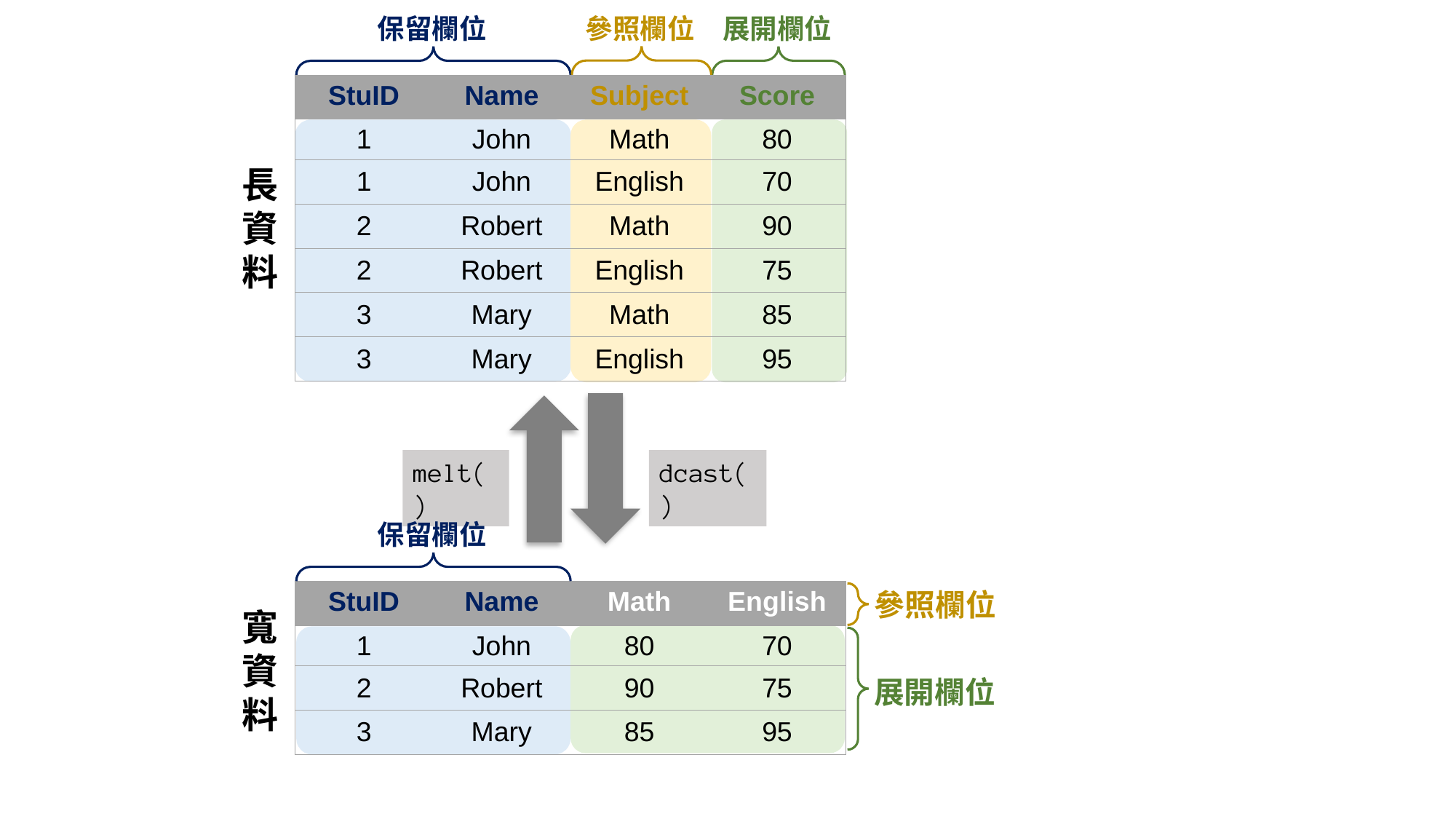

保留欄位
參照欄位
展開欄位
| StuID | Name | Subject | Score |
| --- | --- | --- | --- |
| 1 | John | Math | 80 |
| 1 | John | English | 70 |
| 2 | Robert | Math | 90 |
| 2 | Robert | English | 75 |
| 3 | Mary | Math | 85 |
| 3 | Mary | English | 95 |

長資料

melt()
dcast()
保留欄位
參照欄位
| StuID | Name | Math | English |
| --- | --- | --- | --- |
| 1 | John | 80 | 70 |
| 2 | Robert | 90 | 75 |
| 3 | Mary | 85 | 95 |

寬資料

展開欄位